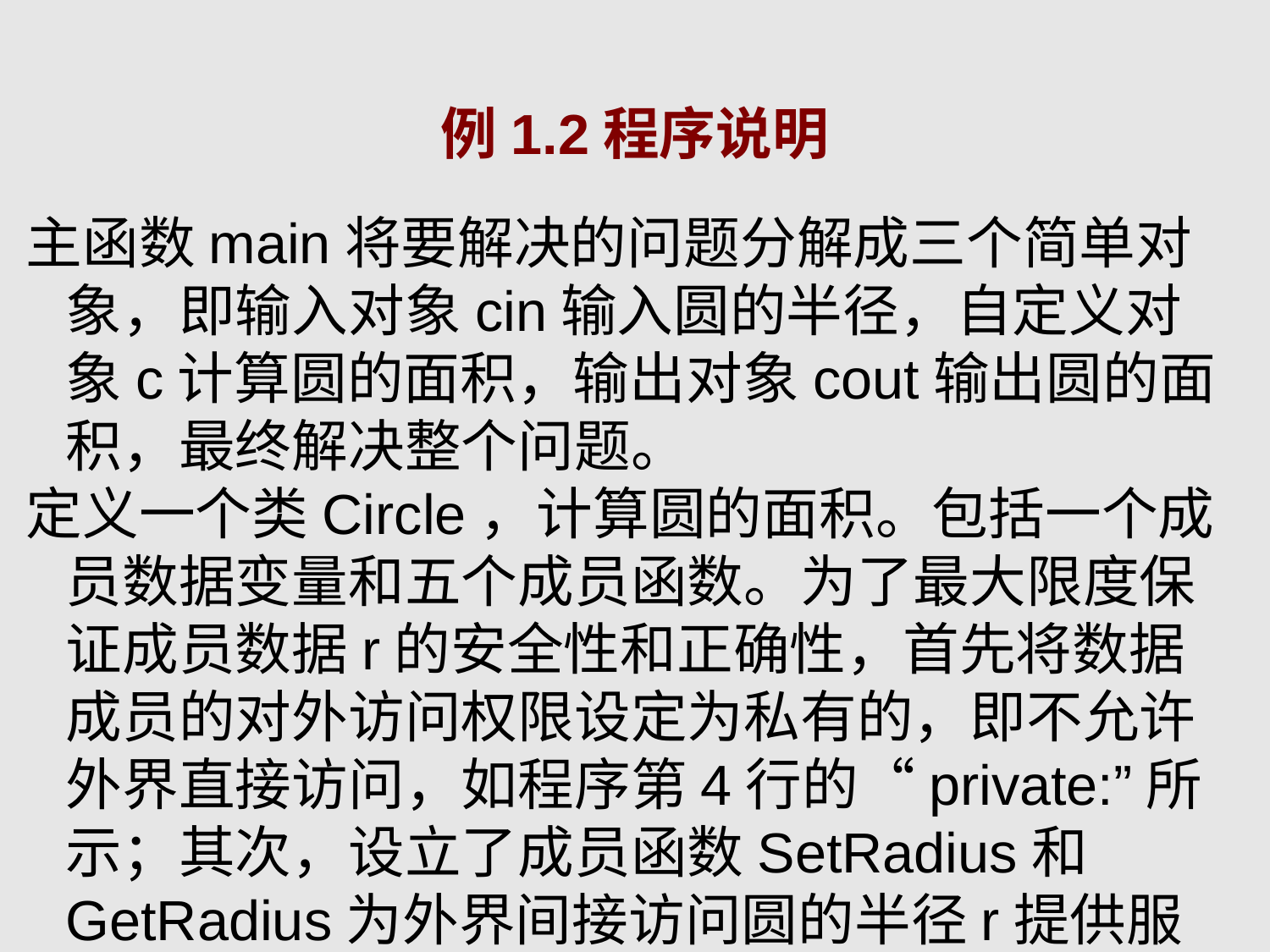

# 例1.2程序说明
主函数main将要解决的问题分解成三个简单对象，即输入对象cin输入圆的半径，自定义对象c计算圆的面积，输出对象cout输出圆的面积，最终解决整个问题。
定义一个类Circle，计算圆的面积。包括一个成员数据变量和五个成员函数。为了最大限度保证成员数据r的安全性和正确性，首先将数据成员的对外访问权限设定为私有的，即不允许外界直接访问，如程序第4行的“private:”所示；其次，设立了成员函数SetRadius和GetRadius为外界间接访问圆的半径r提供服务。而对于为外界提供特定服务的成员函数来说，其对外访问权限设定为公有的，如程序第6行的“public:”所示。